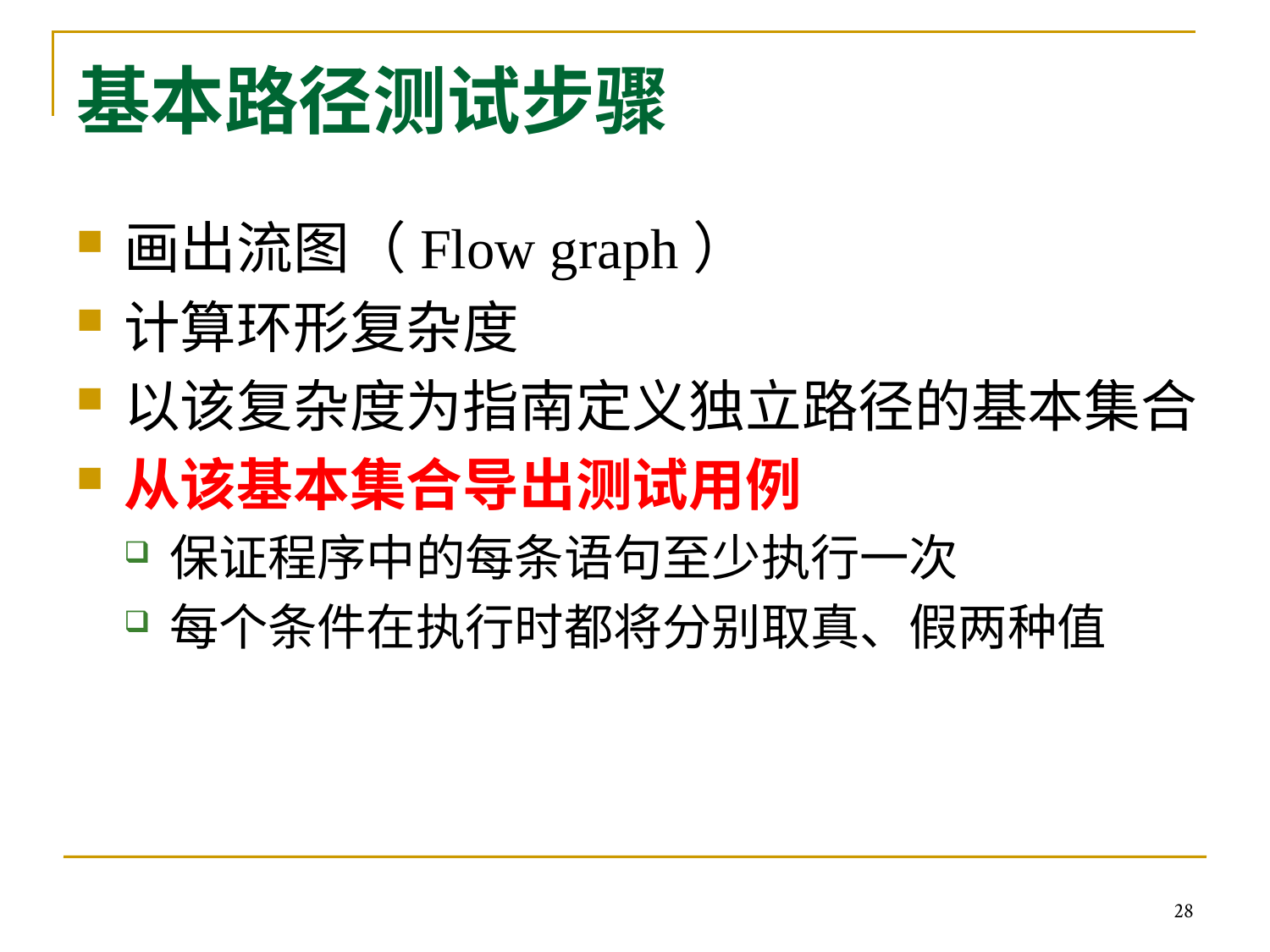

# 基本路径测试步骤
画出流图（Flow graph）
计算环形复杂度
以该复杂度为指南定义独立路径的基本集合
从该基本集合导出测试用例
保证程序中的每条语句至少执行一次
每个条件在执行时都将分别取真、假两种值
28